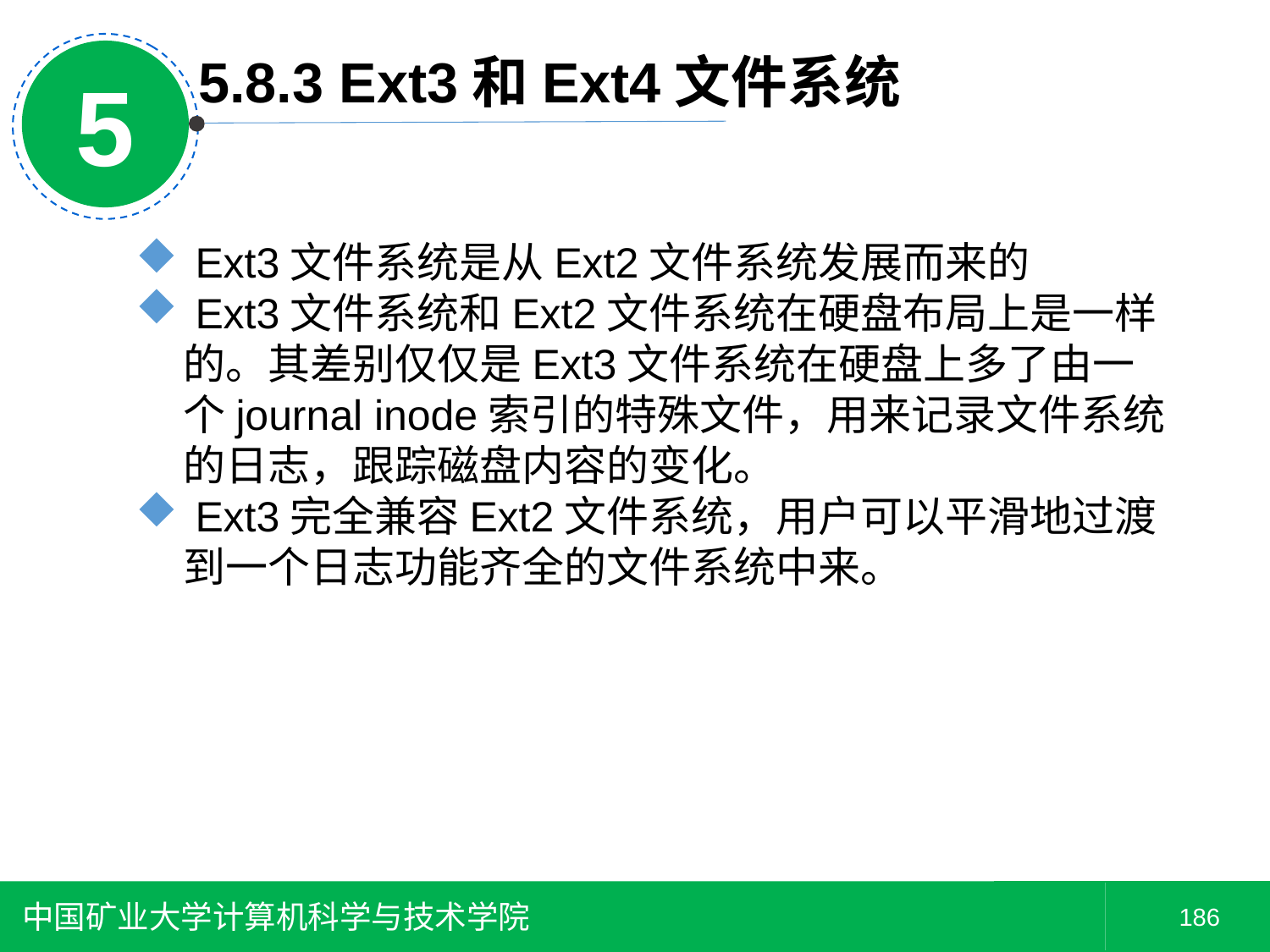

5.8.3 Ext3和Ext4文件系统
5

 Ext3文件系统是从Ext2文件系统发展而来的
 Ext3文件系统和Ext2文件系统在硬盘布局上是一样的。其差别仅仅是Ext3文件系统在硬盘上多了由一个journal inode索引的特殊文件，用来记录文件系统的日志，跟踪磁盘内容的变化。
 Ext3完全兼容Ext2文件系统，用户可以平滑地过渡到一个日志功能齐全的文件系统中来。